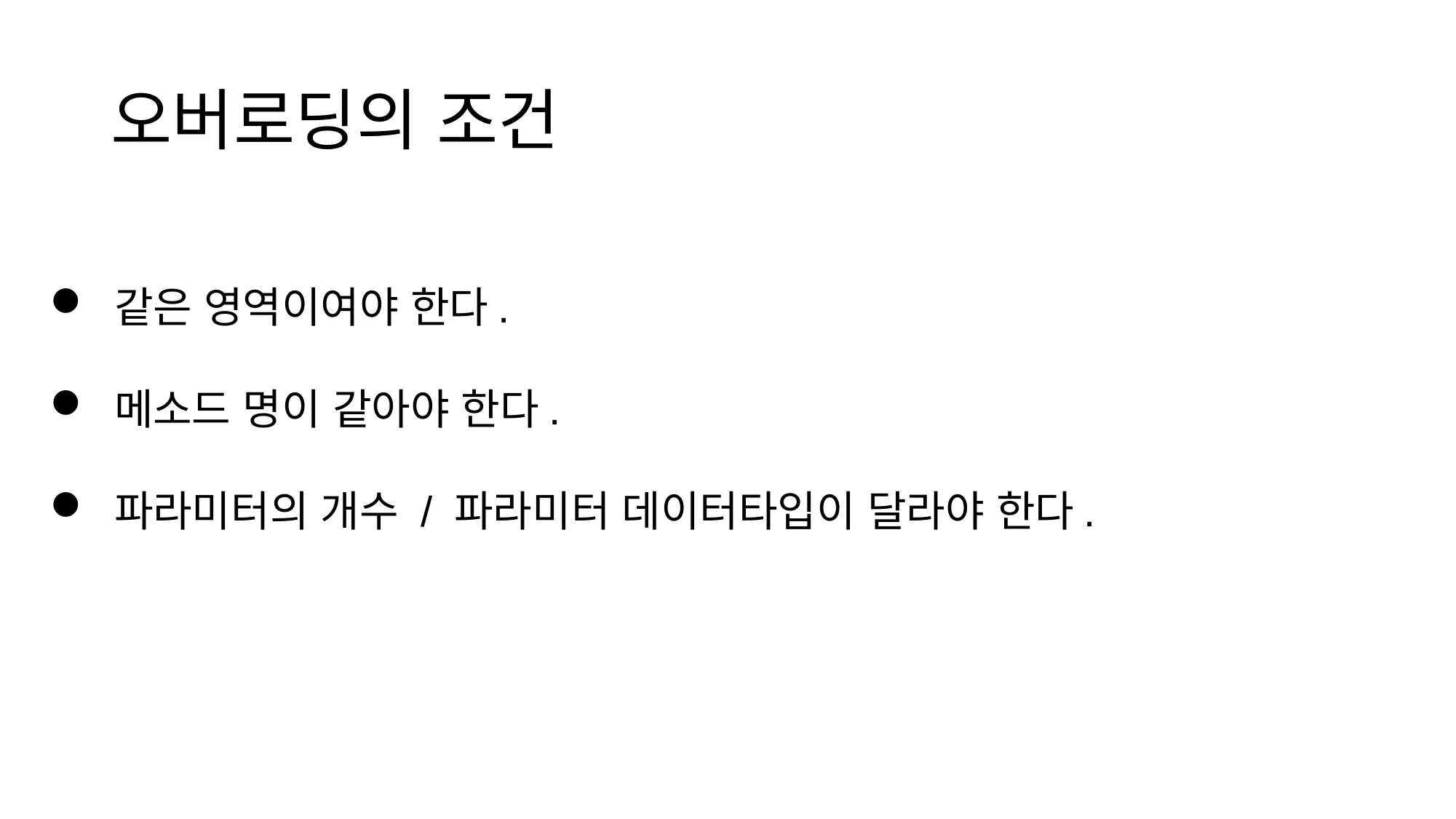

# 오버로딩의 조건
 같은 영역이여야 한다.

 메소드 명이 같아야 한다.

 파라미터의 개수 / 파라미터 데이터타입이 달라야 한다.